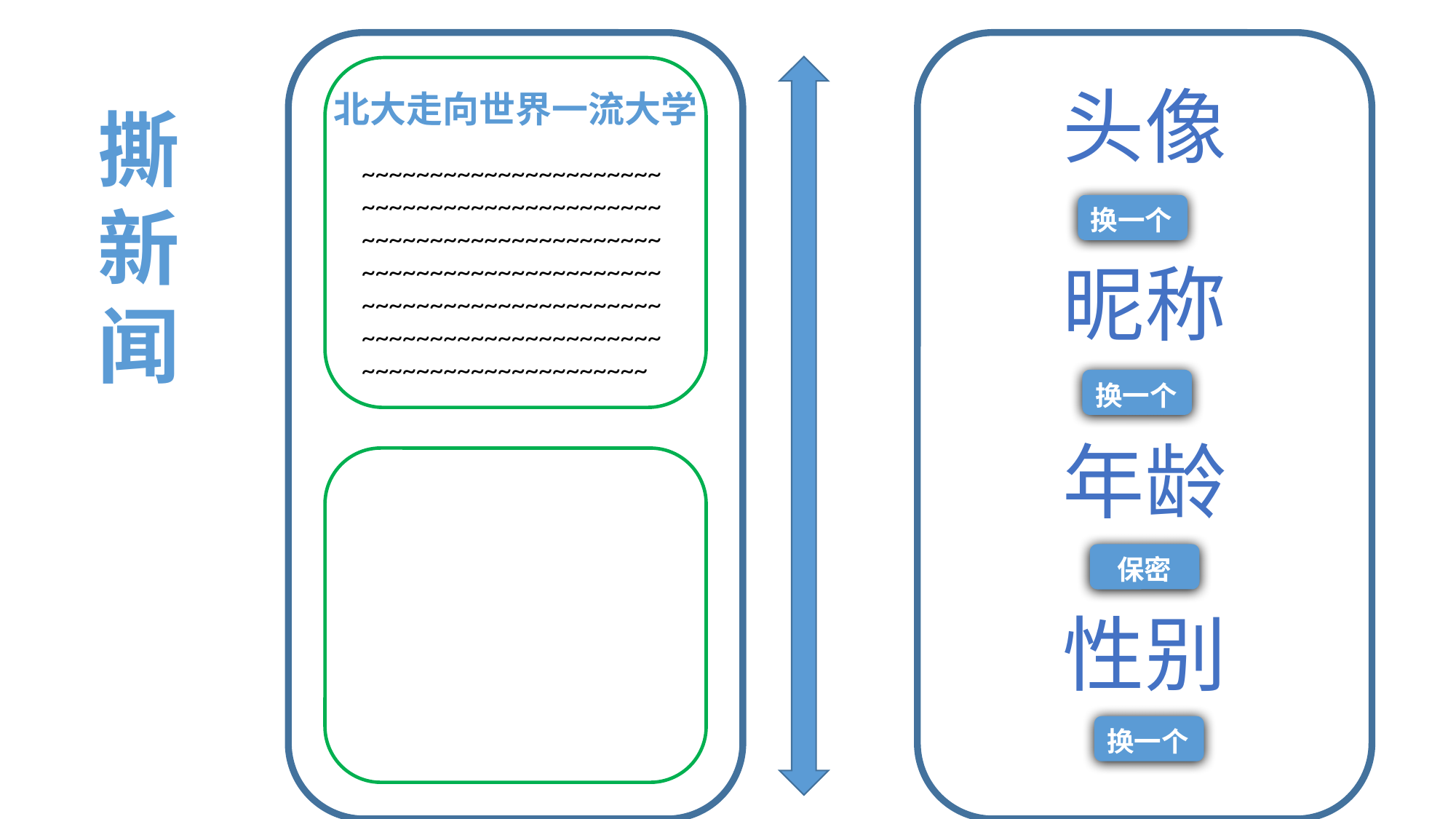

头像
北大走向世界一流大学
撕
新
闻
~~~~~~~~~~~~~~~~~~~~~~~~~~~~~~~~~~~~~~~~~~~~~~~~~~~~~~~~~~~~~~~~~~~~~~~~~~~~~~~~~~~~~~~~~~~~~~~~~~~~~~~~~~~~~~~~~~~~~~~~~~~~~~~~~~~~~~~~~~~~~~~~~~~~~~~~~

换一个
昵称

换一个
年龄

保密
性别

换一个